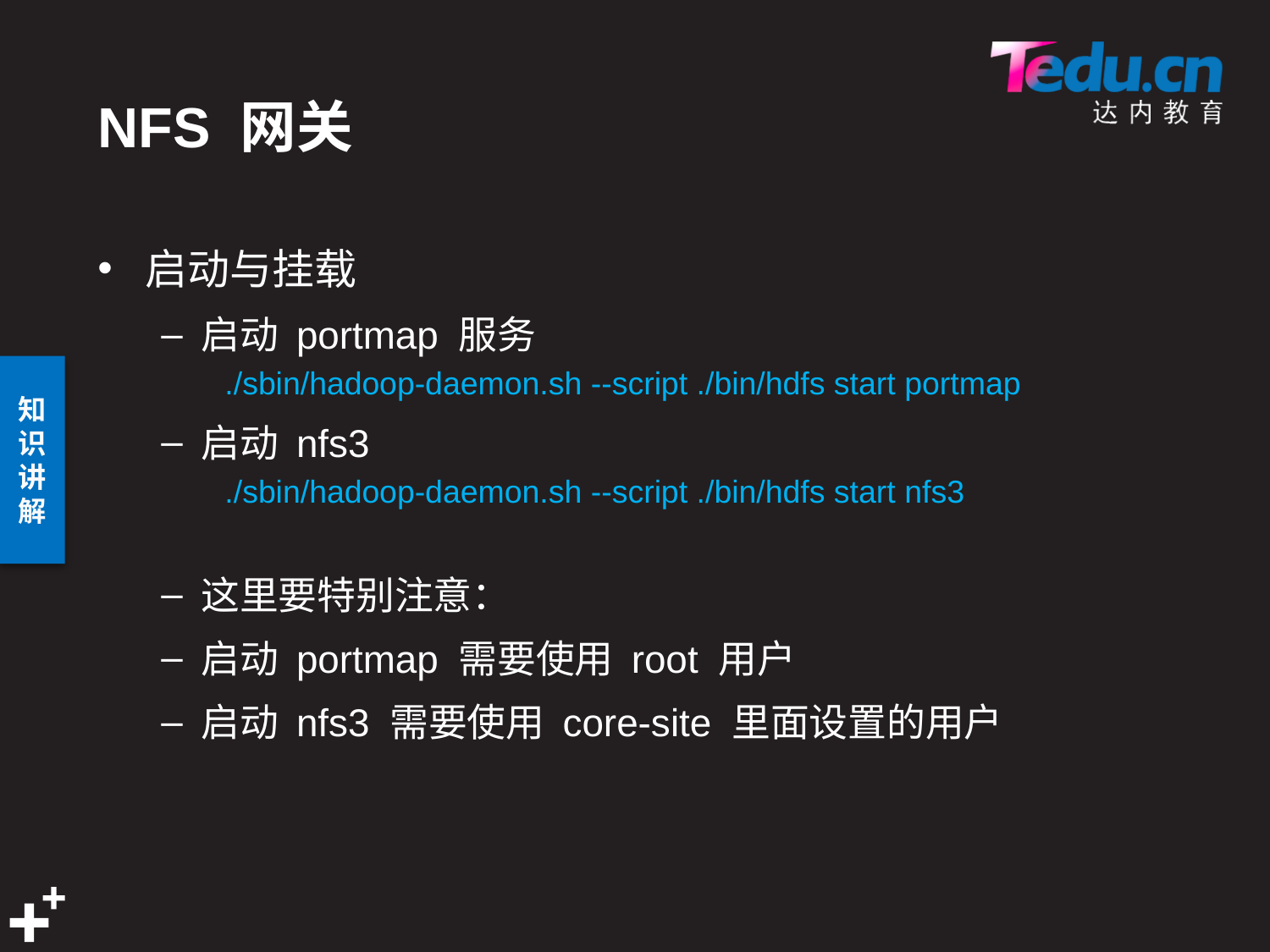

# NFS 网关
启动与挂载
启动 portmap 服务
./sbin/hadoop-daemon.sh --script ./bin/hdfs start portmap
启动 nfs3
./sbin/hadoop-daemon.sh --script ./bin/hdfs start nfs3

这里要特别注意：
启动 portmap 需要使用 root 用户
启动 nfs3 需要使用 core-site 里面设置的用户